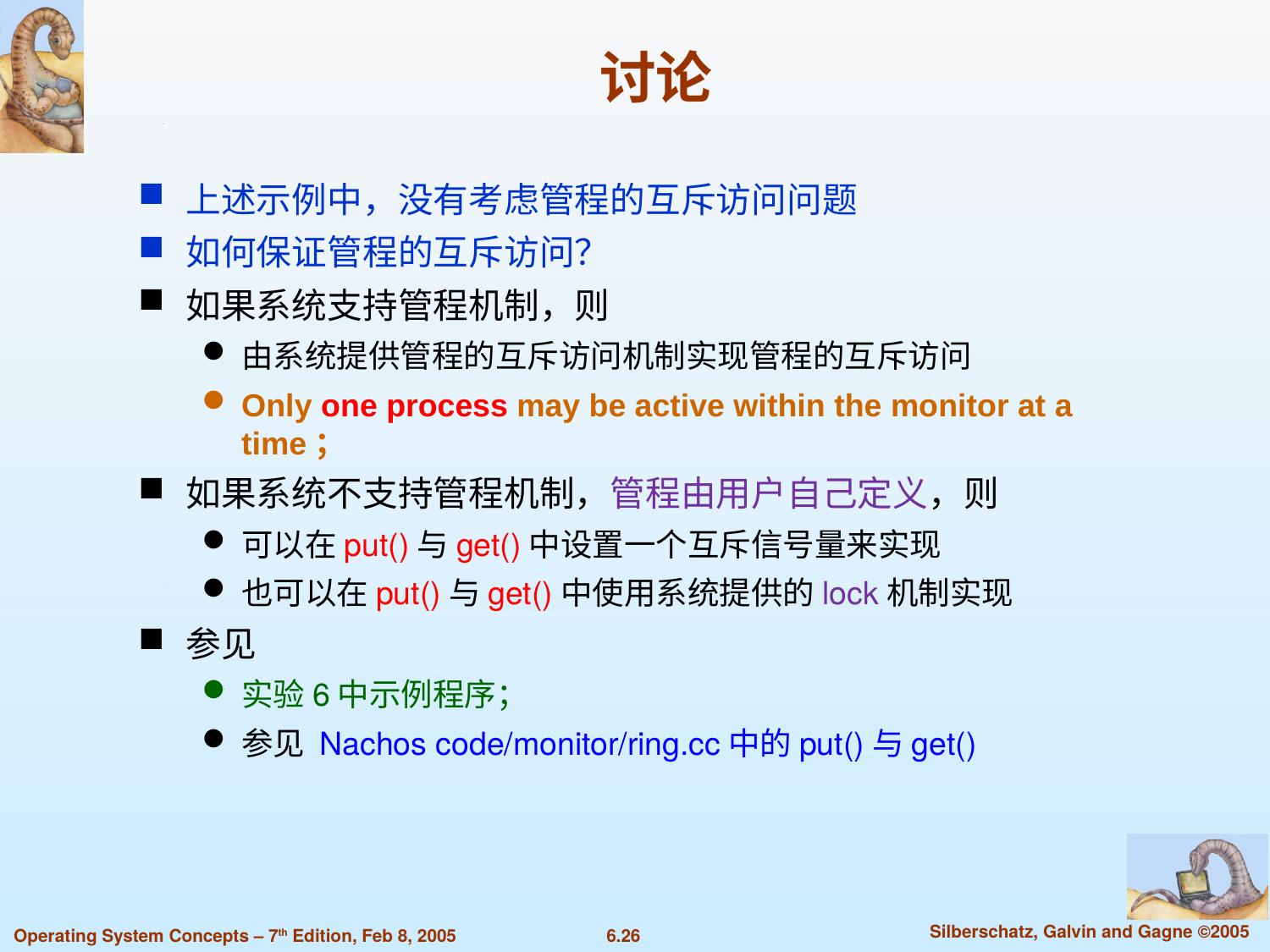

讨论
上述示例中，没有考虑管程的互斥访问问题
如何保证管程的互斥访问？
如果系统支持管程机制，则
由系统提供管程的互斥访问机制实现管程的互斥访问
Only one process may be active within the monitor at a time；
如果系统不支持管程机制，管程由用户自己定义，则
可以在put()与get()中设置一个互斥信号量来实现
也可以在put()与get()中使用系统提供的lock机制实现
参见
实验6中示例程序；
参见 Nachos code/monitor/ring.cc中的put()与get()